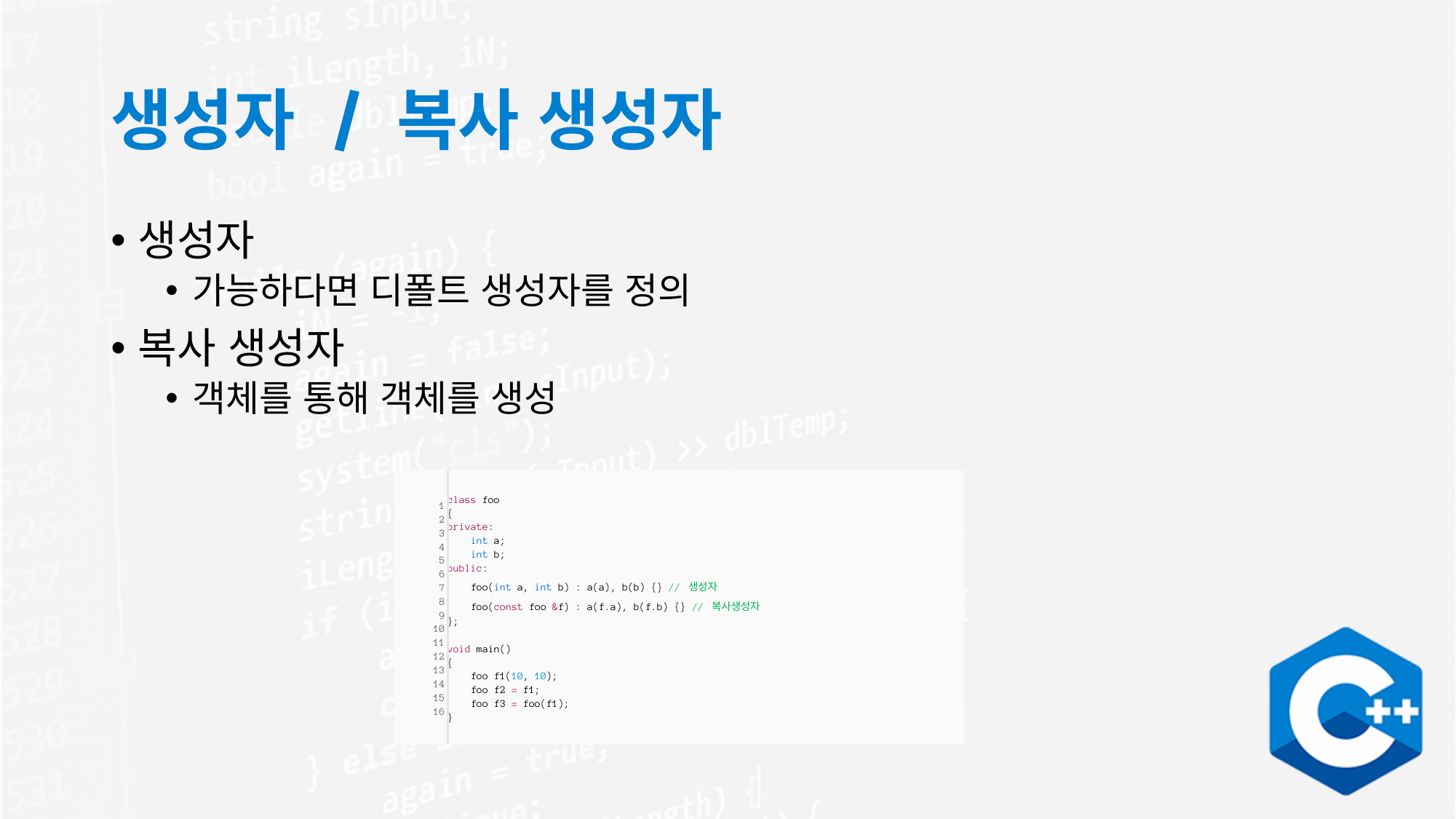

# 생성자 / 복사 생성자
생성자
가능하다면 디폴트 생성자를 정의
복사 생성자
객체를 통해 객체를 생성
| 1 2 3 4 5 6 7 8 9 10 11 12 13 14 15 16 | class foo { private:     int a;     int b; public:     foo(int a, int b) : a(a), b(b) {} // 생성자     foo(const foo &f) : a(f.a), b(f.b) {} // 복사생성자 };   void main() {     foo f1(10, 10);     foo f2 = f1;     foo f3 = foo(f1); } |
| --- | --- |